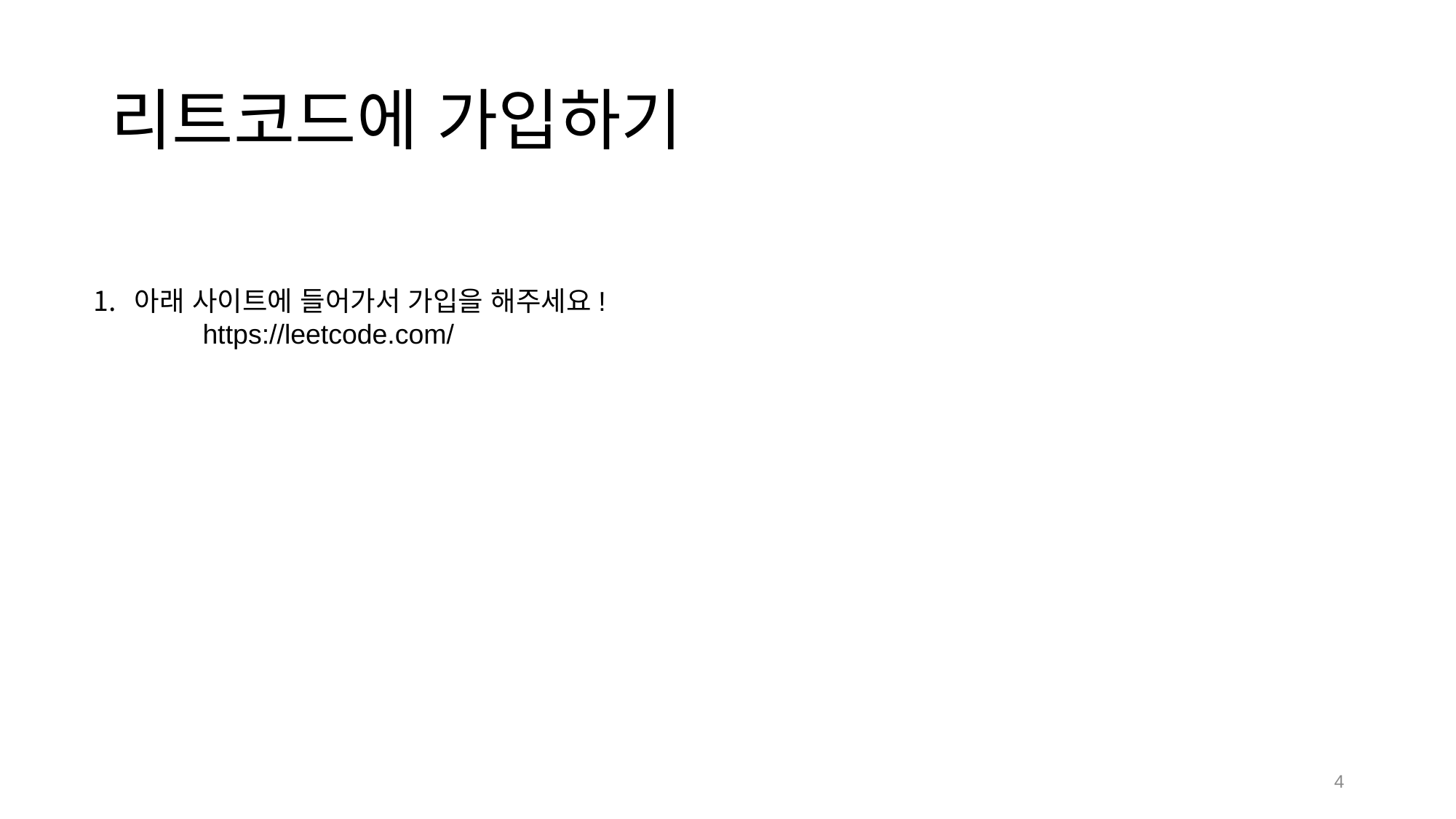

# 리트코드에 가입하기
아래 사이트에 들어가서 가입을 해주세요!
	https://leetcode.com/
4